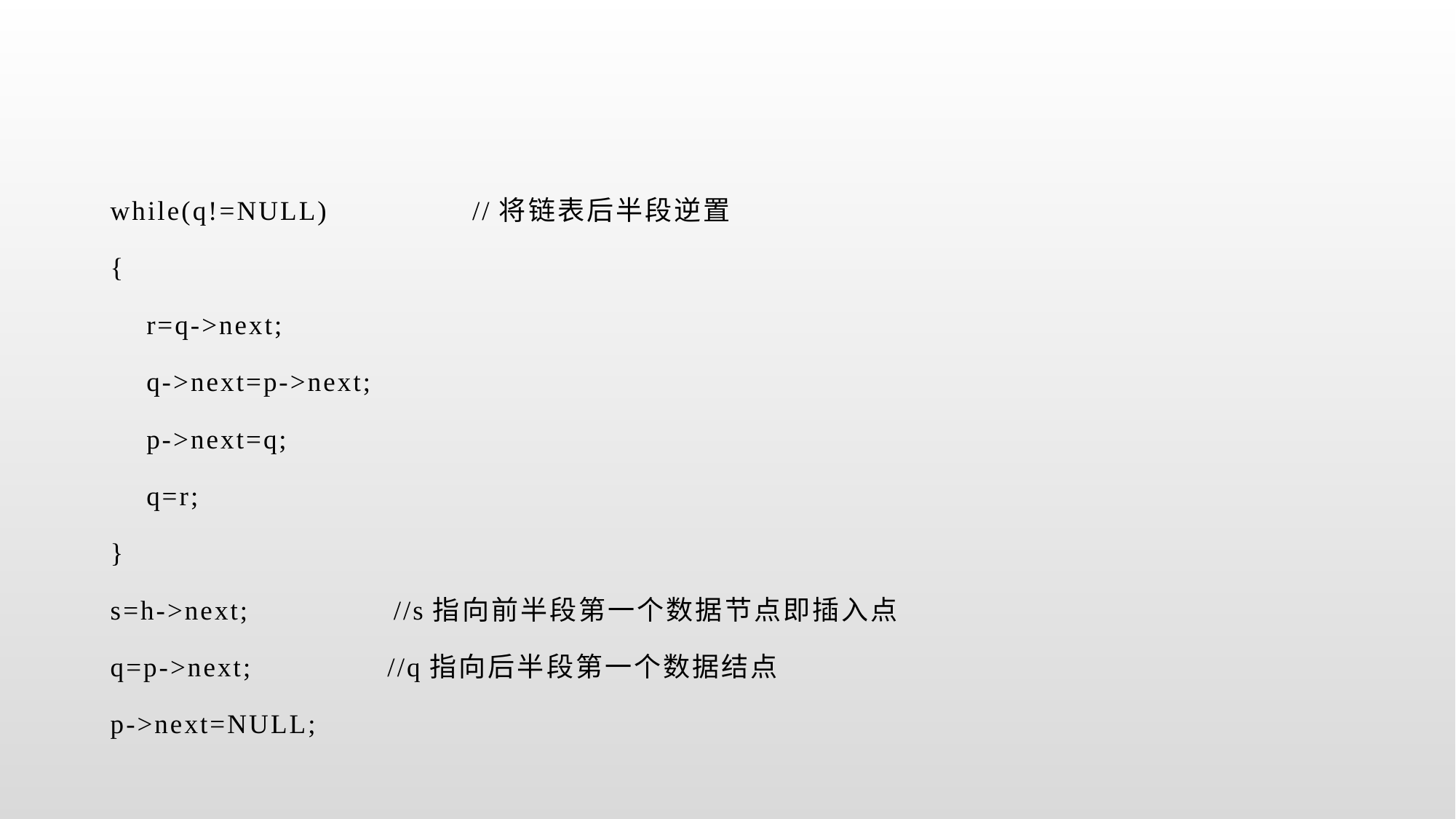

while(q!=NULL)                //将链表后半段逆置
   {
       r=q->next;
       q->next=p->next;
       p->next=q;
       q=r;
   }
   s=h->next;                //s指向前半段第一个数据节点即插入点
   q=p->next;               //q指向后半段第一个数据结点
   p->next=NULL;